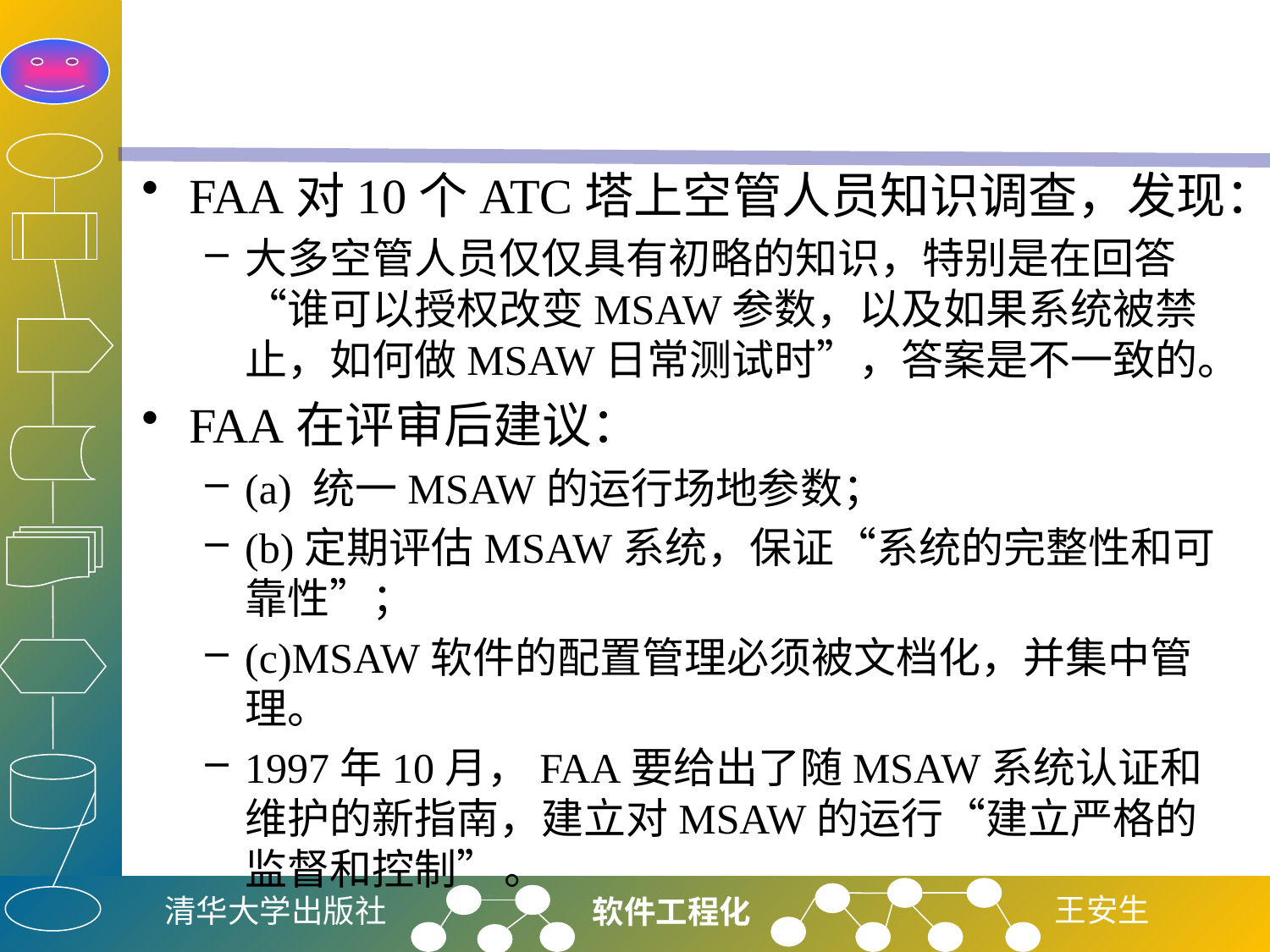

#
FAA对10个ATC塔上空管人员知识调查，发现：
大多空管人员仅仅具有初略的知识，特别是在回答“谁可以授权改变MSAW参数，以及如果系统被禁止，如何做MSAW日常测试时”，答案是不一致的。
FAA在评审后建议：
(a) 统一MSAW的运行场地参数；
(b)定期评估MSAW系统，保证“系统的完整性和可靠性”；
(c)MSAW软件的配置管理必须被文档化，并集中管理。
1997年10月，FAA要给出了随MSAW系统认证和维护的新指南，建立对MSAW的运行“建立严格的监督和控制” 。